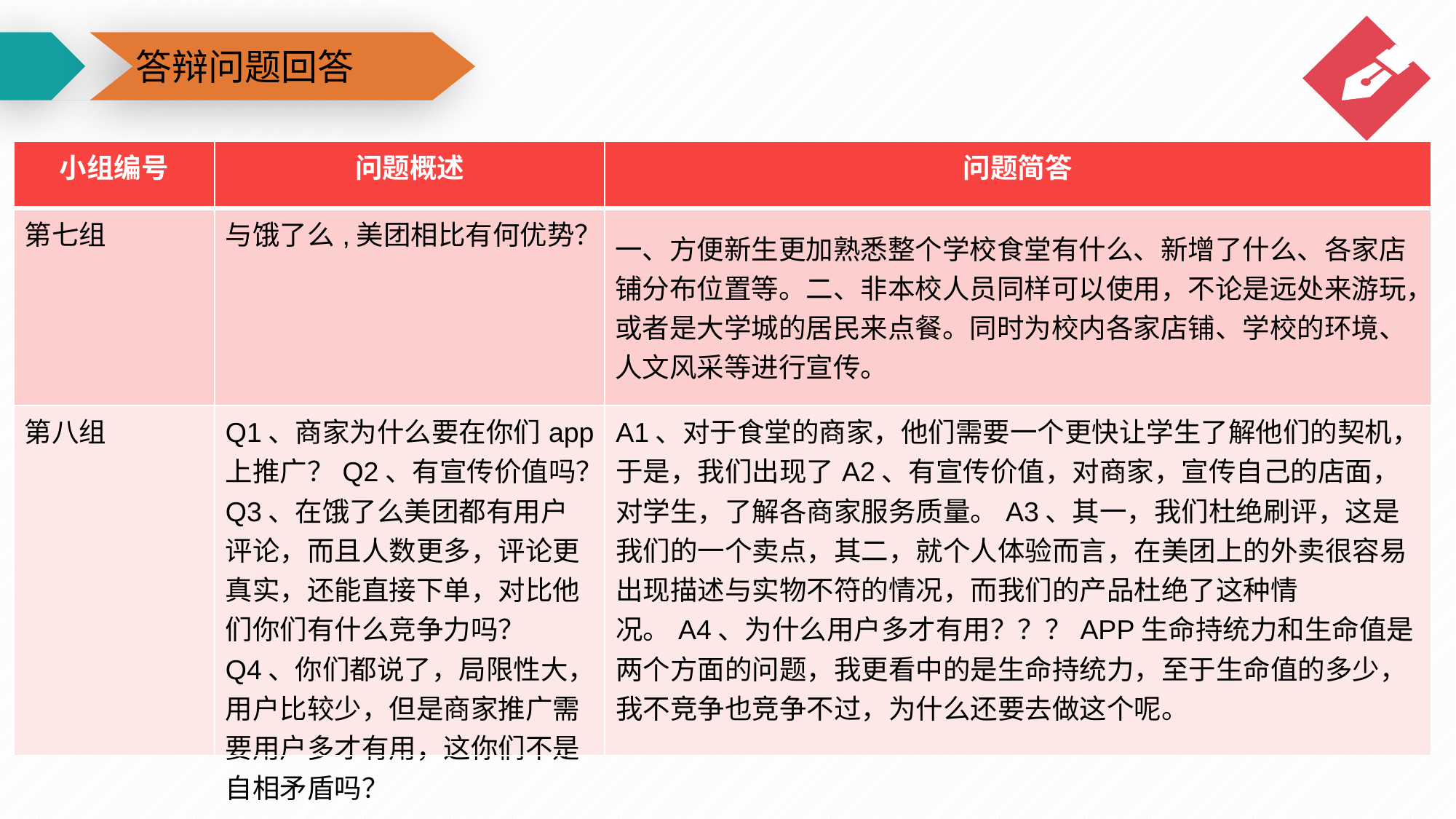

答辩问题回答
工作流程

| 小组编号 | 问题概述 | 问题简答 |
| --- | --- | --- |
| 第七组 | 与饿了么,美团相比有何优势？ | 一、方便新生更加熟悉整个学校食堂有什么、新增了什么、各家店铺分布位置等。二、非本校人员同样可以使用，不论是远处来游玩，或者是大学城的居民来点餐。同时为校内各家店铺、学校的环境、人文风采等进行宣传。 |
| 第八组 | Q1、商家为什么要在你们app上推广？Q2、有宣传价值吗？Q3、在饿了么美团都有用户评论，而且人数更多，评论更真实，还能直接下单，对比他们你们有什么竞争力吗？Q4、你们都说了，局限性大，用户比较少，但是商家推广需要用户多才有用，这你们不是自相矛盾吗？ | A1、对于食堂的商家，他们需要一个更快让学生了解他们的契机，于是，我们出现了A2、有宣传价值，对商家，宣传自己的店面，对学生，了解各商家服务质量。A3、其一，我们杜绝刷评，这是我们的一个卖点，其二，就个人体验而言，在美团上的外卖很容易出现描述与实物不符的情况，而我们的产品杜绝了这种情况。A4、为什么用户多才有用？？？APP生命持统力和生命值是两个方面的问题，我更看中的是生命持统力，至于生命值的多少，我不竞争也竞争不过，为什么还要去做这个呢。 |